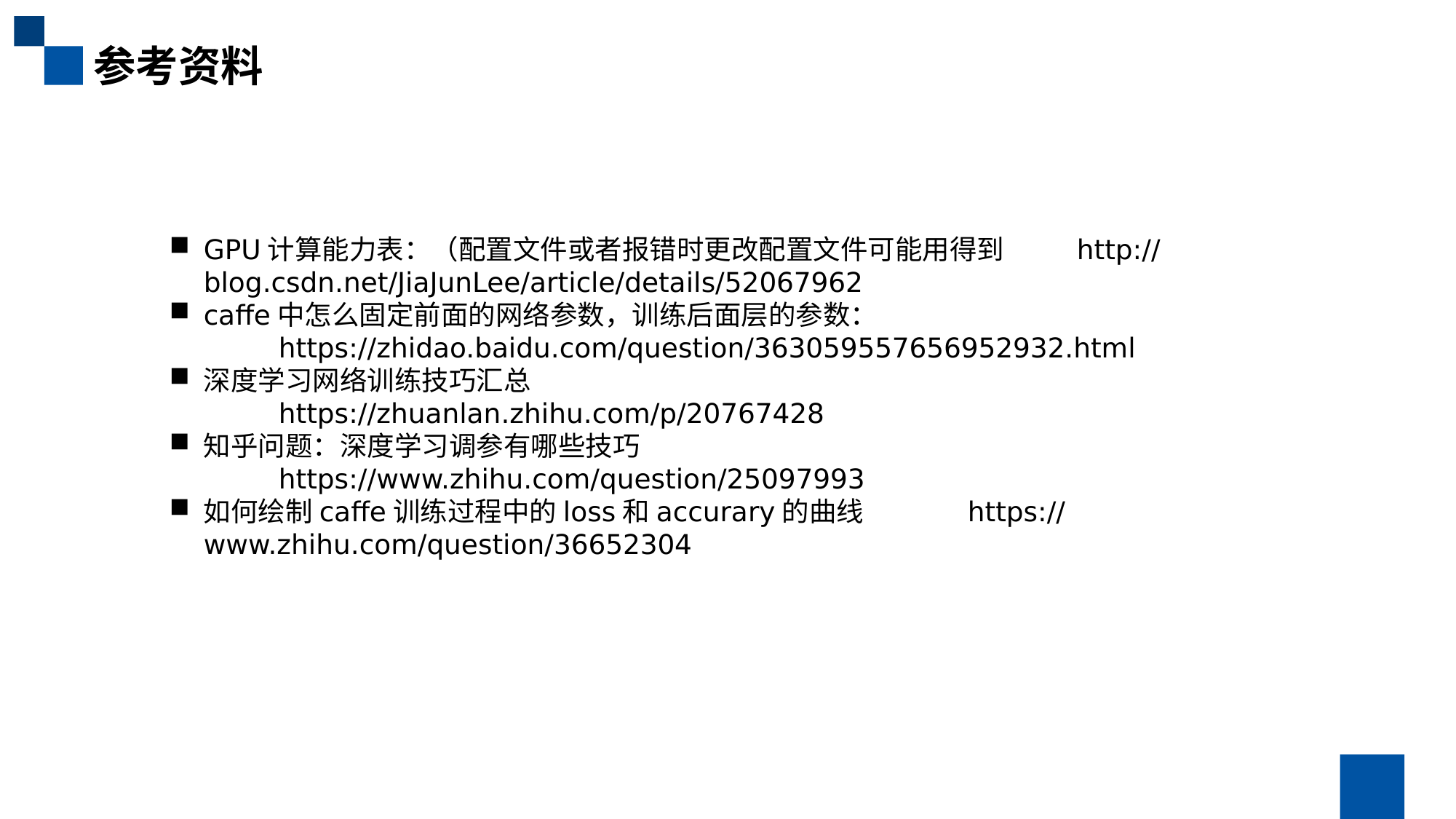

参考资料
GPU计算能力表：（配置文件或者报错时更改配置文件可能用得到	http://blog.csdn.net/JiaJunLee/article/details/52067962
caffe中怎么固定前面的网络参数，训练后面层的参数：
	https://zhidao.baidu.com/question/363059557656952932.html
深度学习网络训练技巧汇总
	https://zhuanlan.zhihu.com/p/20767428
知乎问题：深度学习调参有哪些技巧
	https://www.zhihu.com/question/25097993
如何绘制caffe训练过程中的loss和accurary的曲线	https://www.zhihu.com/question/36652304